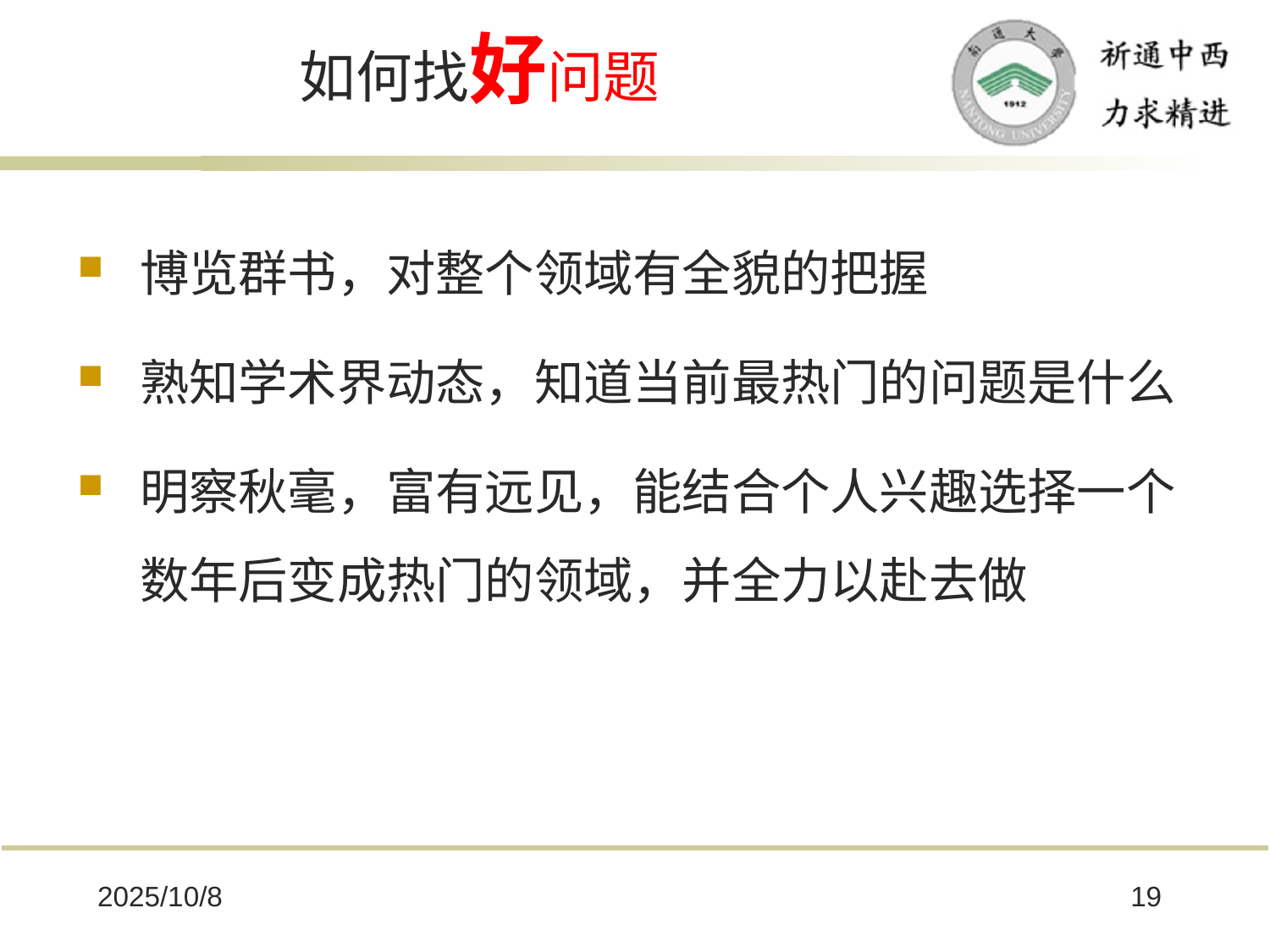

# 如何找好问题
博览群书，对整个领域有全貌的把握
熟知学术界动态，知道当前最热门的问题是什么
明察秋毫，富有远见，能结合个人兴趣选择一个数年后变成热门的领域，并全力以赴去做

2025/10/8
19